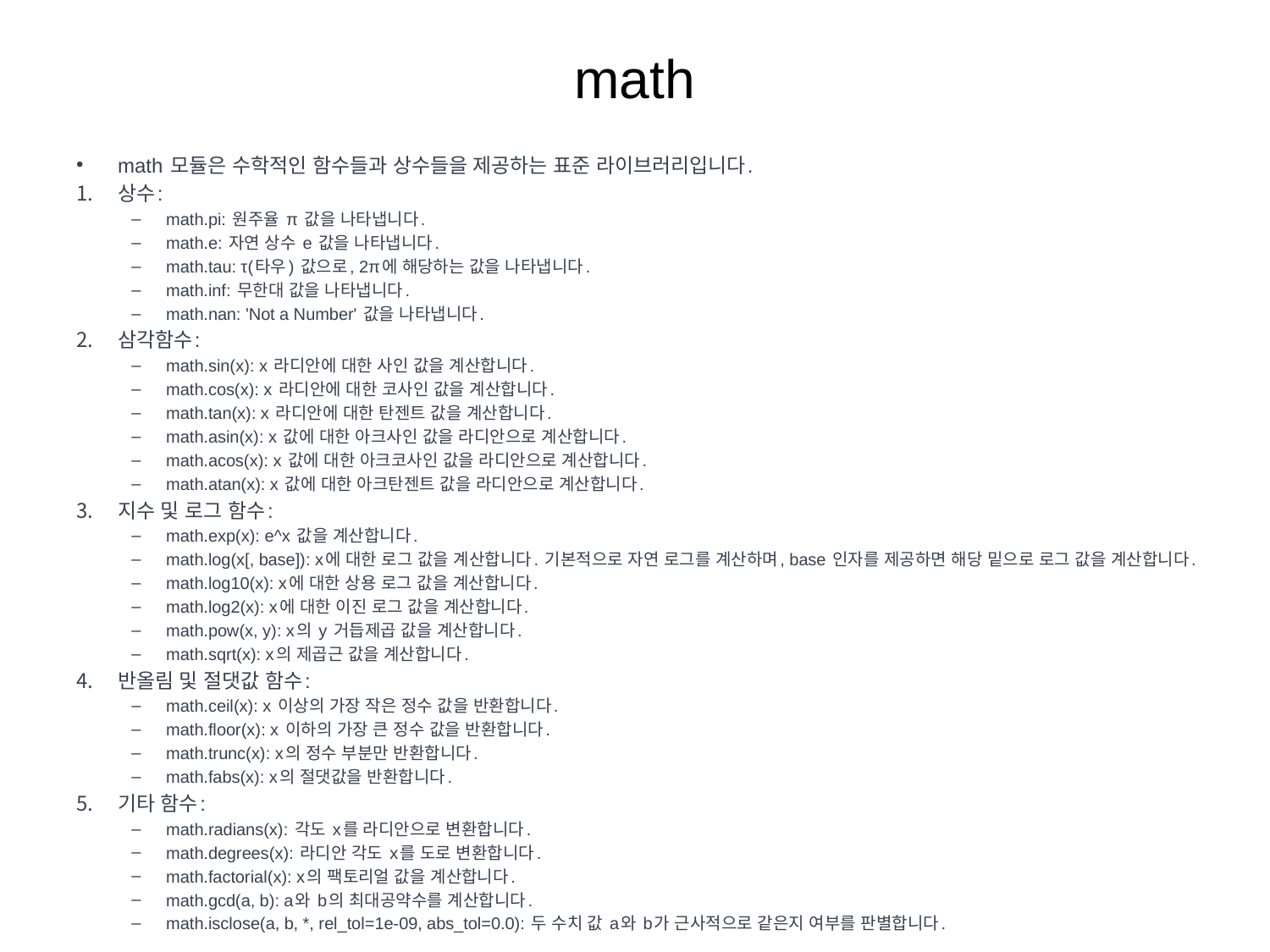

# math
math 모듈은 수학적인 함수들과 상수들을 제공하는 표준 라이브러리입니다.
상수:
math.pi: 원주율 π 값을 나타냅니다.
math.e: 자연 상수 e 값을 나타냅니다.
math.tau: τ(타우) 값으로, 2π에 해당하는 값을 나타냅니다.
math.inf: 무한대 값을 나타냅니다.
math.nan: 'Not a Number' 값을 나타냅니다.
삼각함수:
math.sin(x): x 라디안에 대한 사인 값을 계산합니다.
math.cos(x): x 라디안에 대한 코사인 값을 계산합니다.
math.tan(x): x 라디안에 대한 탄젠트 값을 계산합니다.
math.asin(x): x 값에 대한 아크사인 값을 라디안으로 계산합니다.
math.acos(x): x 값에 대한 아크코사인 값을 라디안으로 계산합니다.
math.atan(x): x 값에 대한 아크탄젠트 값을 라디안으로 계산합니다.
지수 및 로그 함수:
math.exp(x): e^x 값을 계산합니다.
math.log(x[, base]): x에 대한 로그 값을 계산합니다. 기본적으로 자연 로그를 계산하며, base 인자를 제공하면 해당 밑으로 로그 값을 계산합니다.
math.log10(x): x에 대한 상용 로그 값을 계산합니다.
math.log2(x): x에 대한 이진 로그 값을 계산합니다.
math.pow(x, y): x의 y 거듭제곱 값을 계산합니다.
math.sqrt(x): x의 제곱근 값을 계산합니다.
반올림 및 절댓값 함수:
math.ceil(x): x 이상의 가장 작은 정수 값을 반환합니다.
math.floor(x): x 이하의 가장 큰 정수 값을 반환합니다.
math.trunc(x): x의 정수 부분만 반환합니다.
math.fabs(x): x의 절댓값을 반환합니다.
기타 함수:
math.radians(x): 각도 x를 라디안으로 변환합니다.
math.degrees(x): 라디안 각도 x를 도로 변환합니다.
math.factorial(x): x의 팩토리얼 값을 계산합니다.
math.gcd(a, b): a와 b의 최대공약수를 계산합니다.
math.isclose(a, b, *, rel_tol=1e-09, abs_tol=0.0): 두 수치 값 a와 b가 근사적으로 같은지 여부를 판별합니다.